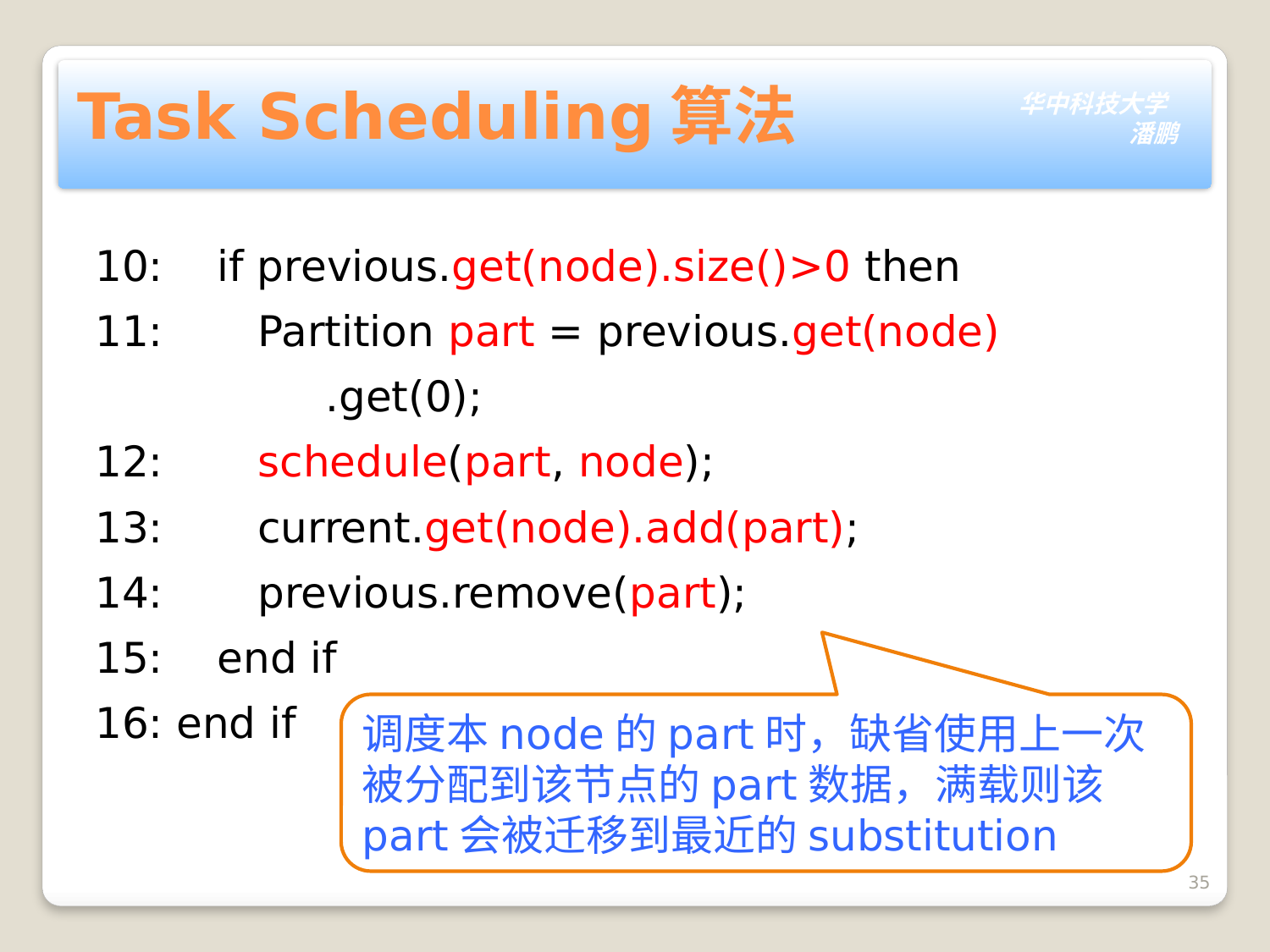

# Task Scheduling算法
10:    if previous.get(node).size()>0 then
11:       Partition part = previous.get(node)
                 .get(0);
12:       schedule(part, node);
13:       current.get(node).add(part);
14:       previous.remove(part);
15:    end if
16: end if
调度本node的part时，缺省使用上一次被分配到该节点的part数据，满载则该part会被迁移到最近的substitution
35